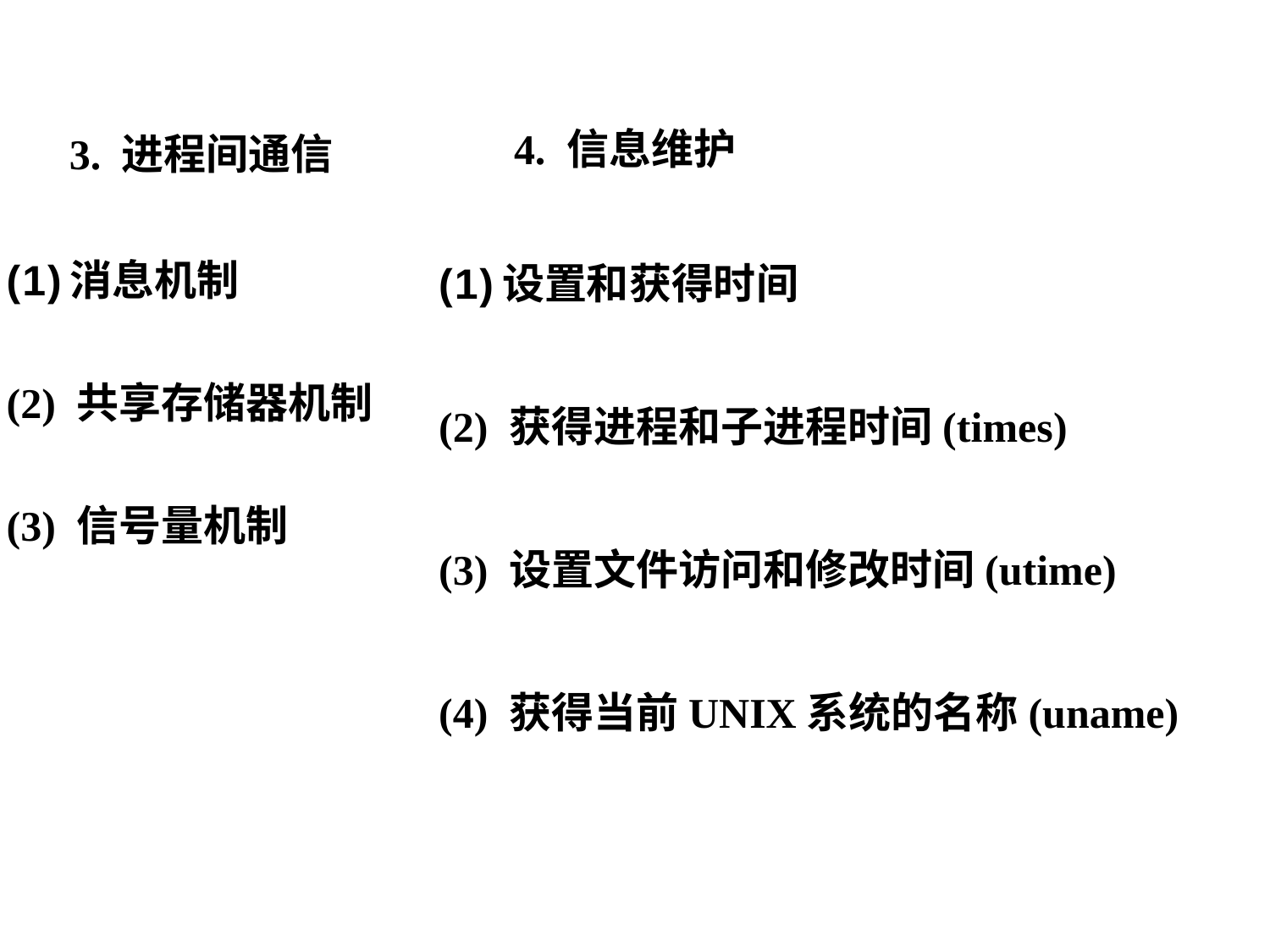

4. 信息维护
3. 进程间通信
设置和获得时间
(2) 获得进程和子进程时间(times)
(3) 设置文件访问和修改时间(utime)
(4) 获得当前UNIX系统的名称(uname)
消息机制
(2) 共享存储器机制
(3) 信号量机制